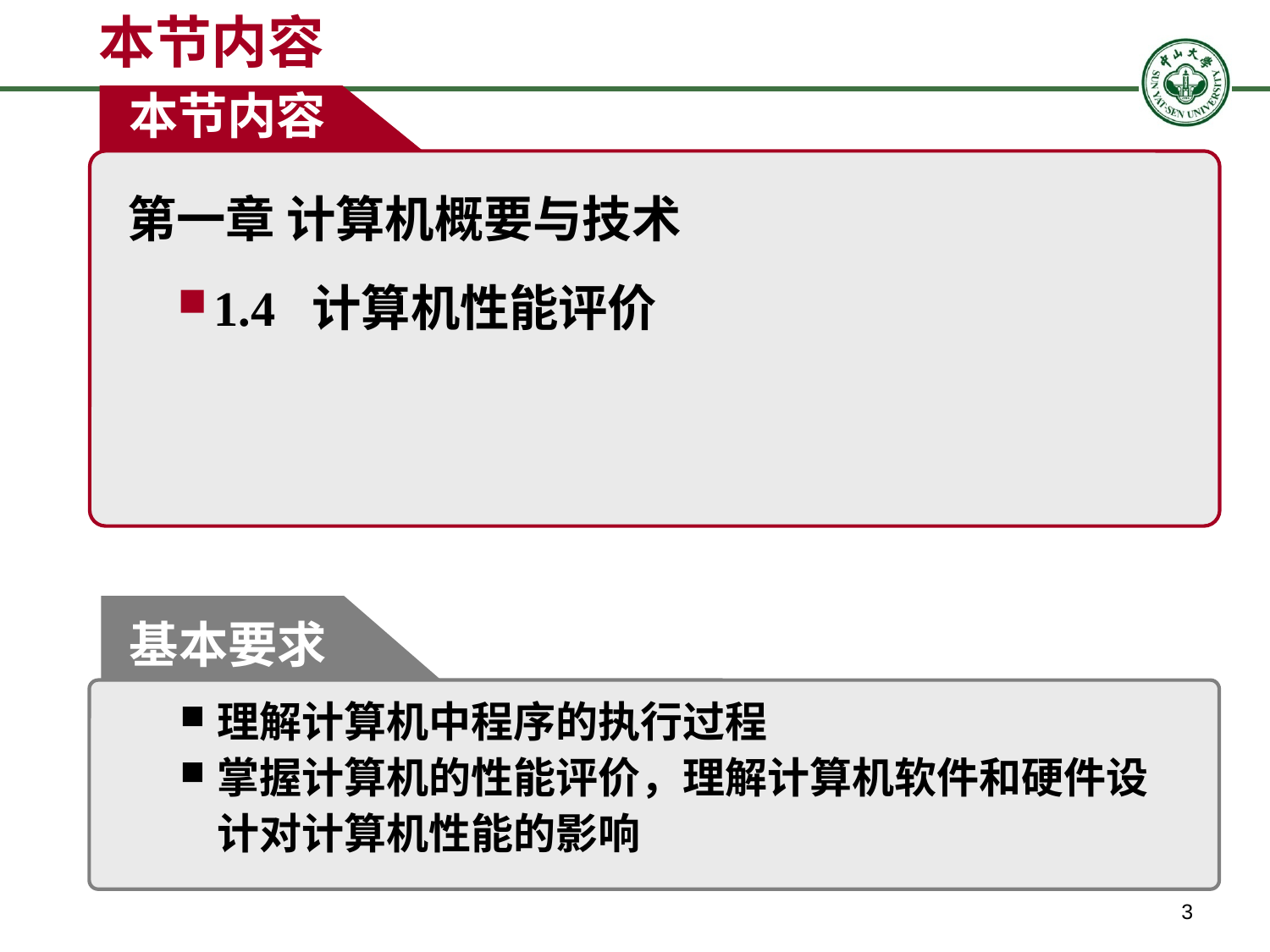

本节内容
本节内容

第一章 计算机概要与技术
1.4  计算机性能评价

基本要求

理解计算机中程序的执行过程
掌握计算机的性能评价，理解计算机软件和硬件设计对计算机性能的影响